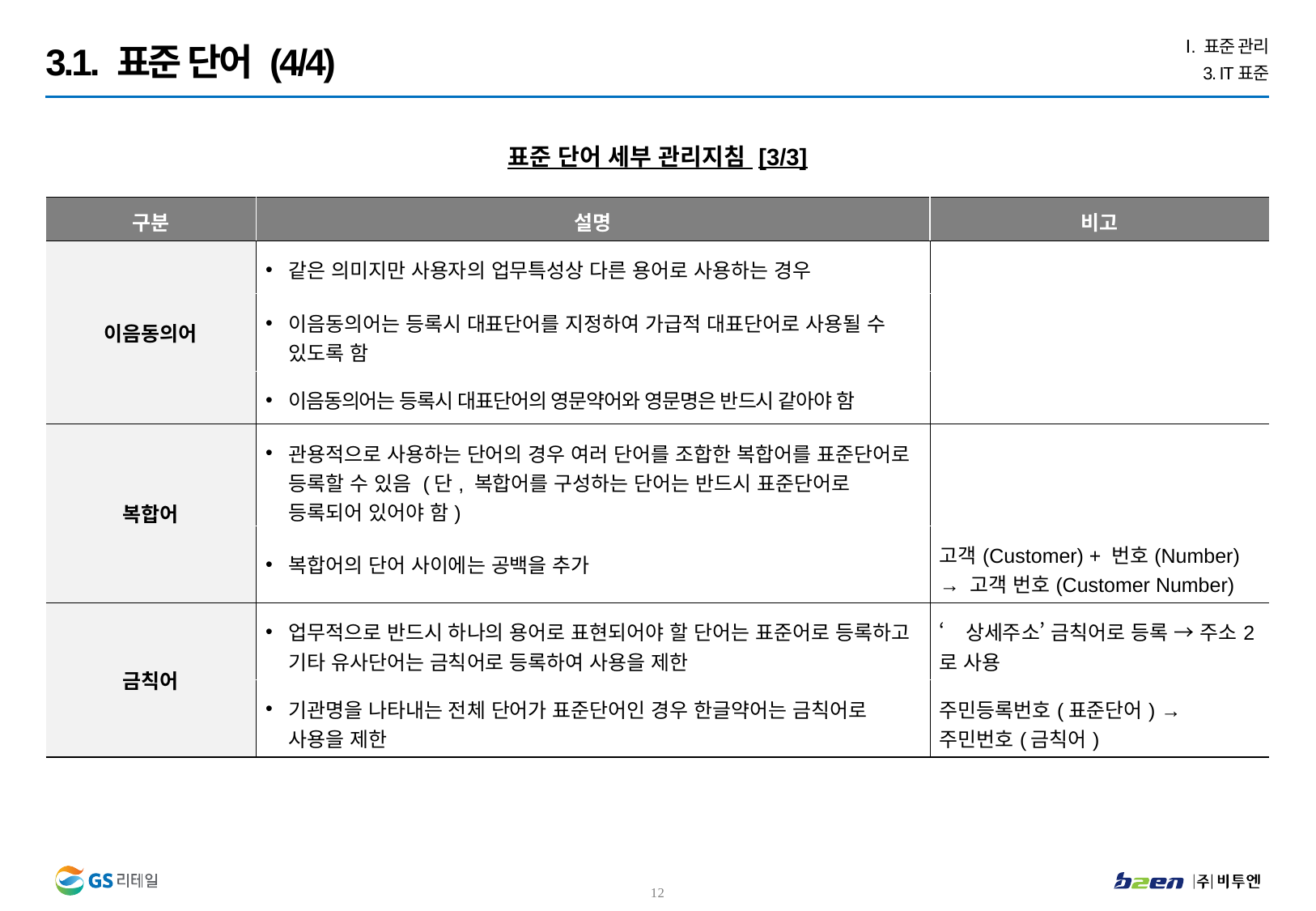

Ⅰ. 표준 관리
3. IT표준
3.1. 표준 단어 (4/4)
표준 단어 세부 관리지침 [3/3]
| 구분 | 설명 | 비고 |
| --- | --- | --- |
| 이음동의어 | 같은 의미지만 사용자의 업무특성상 다른 용어로 사용하는 경우 |  |
|  | 이음동의어는 등록시 대표단어를 지정하여 가급적 대표단어로 사용될 수 있도록 함 |  |
|  | 이음동의어는 등록시 대표단어의 영문약어와 영문명은 반드시 같아야 함 |  |
| 복합어 | 관용적으로 사용하는 단어의 경우 여러 단어를 조합한 복합어를 표준단어로 등록할 수 있음 (단, 복합어를 구성하는 단어는 반드시 표준단어로 등록되어 있어야 함) |  |
|  | 복합어의 단어 사이에는 공백을 추가 | 고객(Customer) + 번호(Number) → 고객 번호(Customer Number) |
| 금칙어 | 업무적으로 반드시 하나의 용어로 표현되어야 할 단어는 표준어로 등록하고 기타 유사단어는 금칙어로 등록하여 사용을 제한 | ‘상세주소’ 금칙어로 등록 → 주소2 로 사용 |
|  | 기관명을 나타내는 전체 단어가 표준단어인 경우 한글약어는 금칙어로 사용을 제한 | 주민등록번호(표준단어) → 주민번호(금칙어) |
12